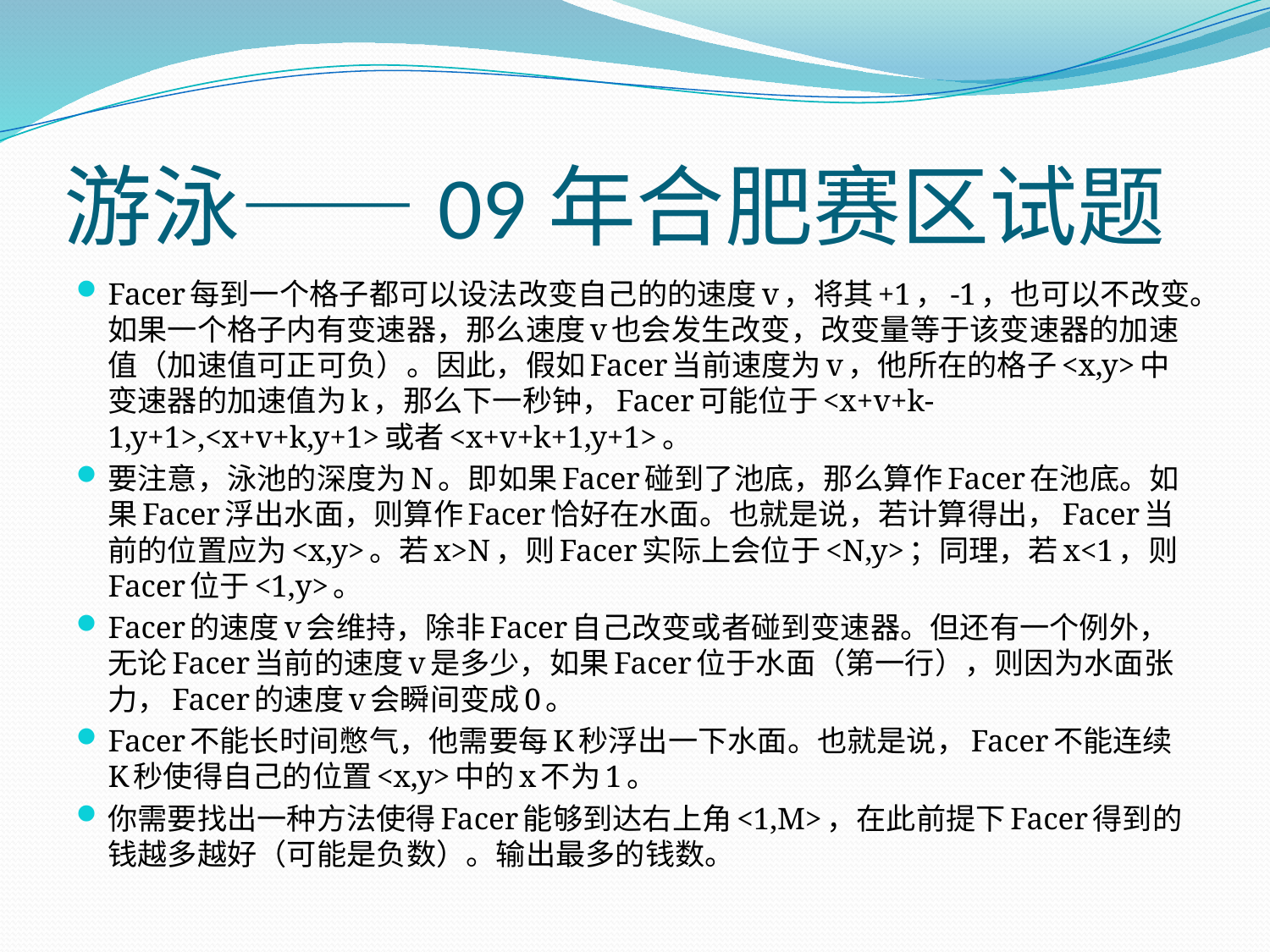

# 游泳——09年合肥赛区试题
Facer每到一个格子都可以设法改变自己的的速度v，将其+1，-1，也可以不改变。如果一个格子内有变速器，那么速度v也会发生改变，改变量等于该变速器的加速值（加速值可正可负）。因此，假如Facer当前速度为v，他所在的格子<x,y>中变速器的加速值为k，那么下一秒钟，Facer可能位于<x+v+k-1,y+1>,<x+v+k,y+1>或者<x+v+k+1,y+1>。
要注意，泳池的深度为N。即如果Facer碰到了池底，那么算作Facer在池底。如果Facer浮出水面，则算作Facer恰好在水面。也就是说，若计算得出，Facer当前的位置应为<x,y>。若x>N，则Facer实际上会位于<N,y>；同理，若x<1，则Facer位于<1,y>。
Facer的速度v会维持，除非Facer自己改变或者碰到变速器。但还有一个例外，无论Facer当前的速度v是多少，如果Facer位于水面（第一行），则因为水面张力，Facer的速度v会瞬间变成0。
Facer不能长时间憋气，他需要每K秒浮出一下水面。也就是说，Facer不能连续K秒使得自己的位置<x,y>中的x不为1。
你需要找出一种方法使得Facer能够到达右上角<1,M>，在此前提下Facer得到的钱越多越好（可能是负数）。输出最多的钱数。